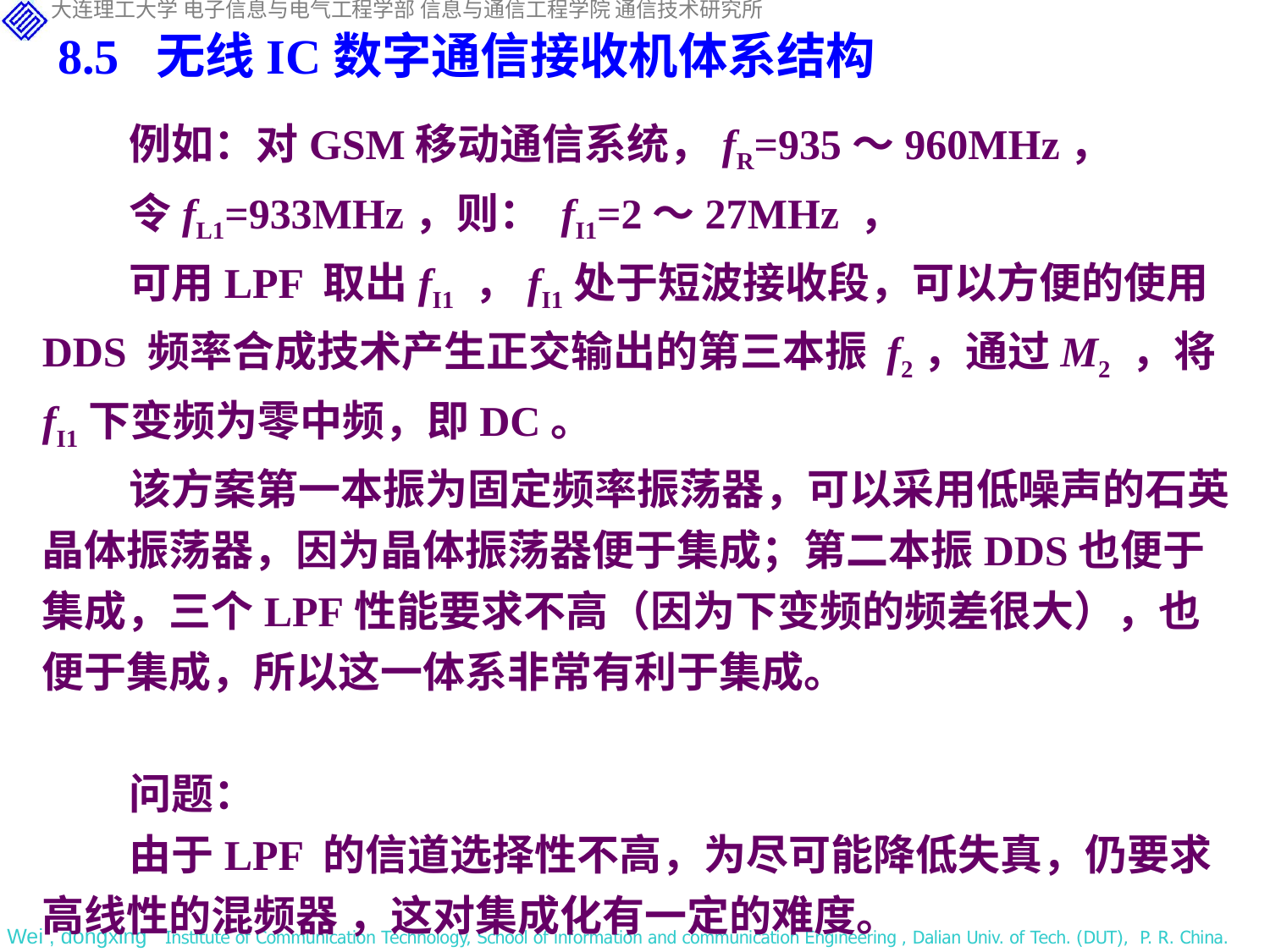

8.5  无线IC数字通信接收机体系结构
例如：对GSM移动通信系统，fR=935～960MHz，
令fL1=933MHz，则： fI1=2～27MHz ，
可用LPF 取出fI1 ，fI1处于短波接收段，可以方便的使用DDS 频率合成技术产生正交输出的第三本振 f2，通过M2 ，将fI1下变频为零中频，即DC。
该方案第一本振为固定频率振荡器，可以采用低噪声的石英晶体振荡器，因为晶体振荡器便于集成；第二本振DDS也便于集成，三个LPF性能要求不高（因为下变频的频差很大），也便于集成，所以这一体系非常有利于集成。

问题：
由于LPF 的信道选择性不高，为尽可能降低失真，仍要求高线性的混频器 ，这对集成化有一定的难度。